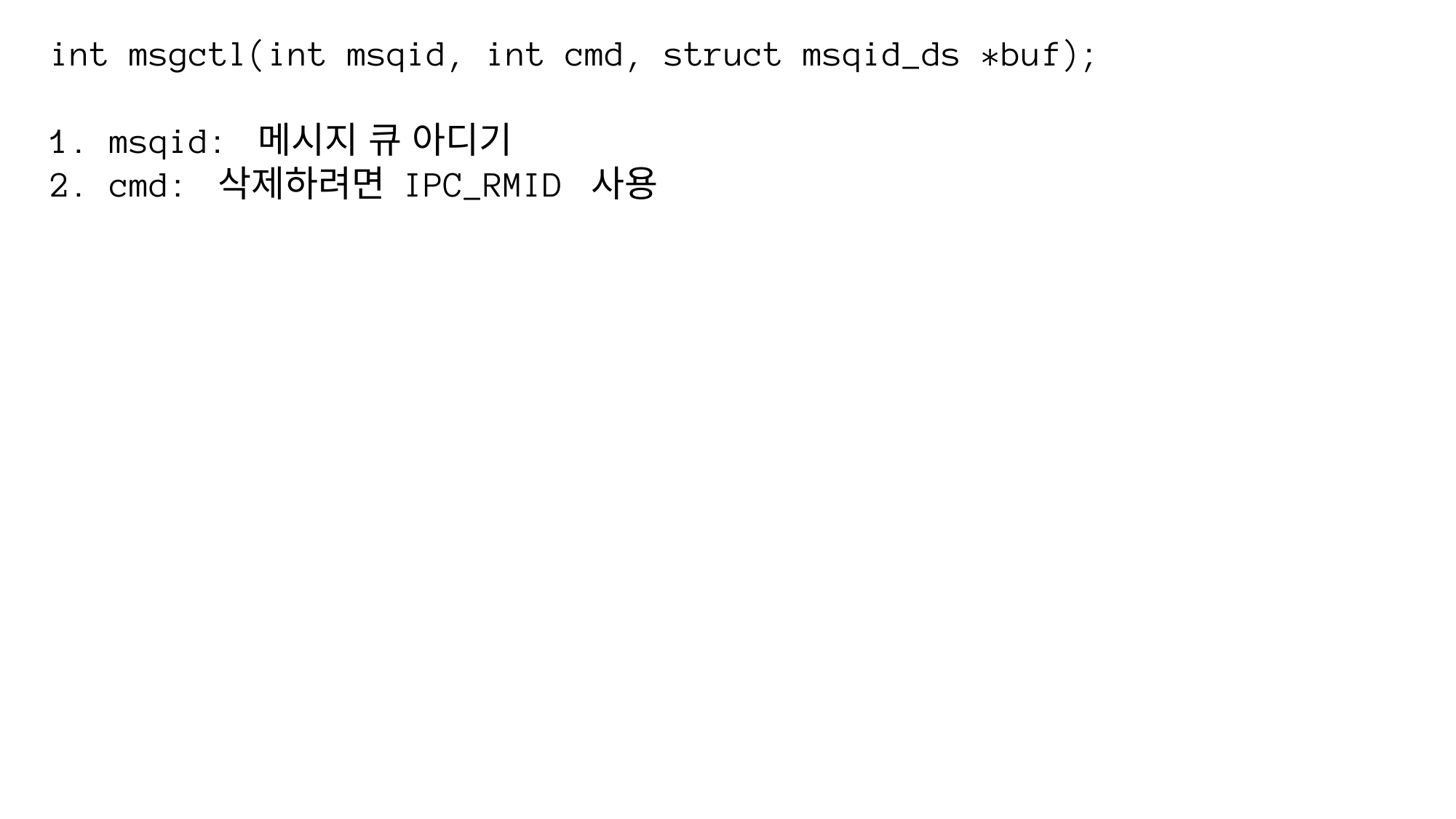

int msgctl(int msqid, int cmd, struct msqid_ds *buf);

1. msqid: 메시지 큐 아디기
2. cmd: 삭제하려면 IPC_RMID 사용